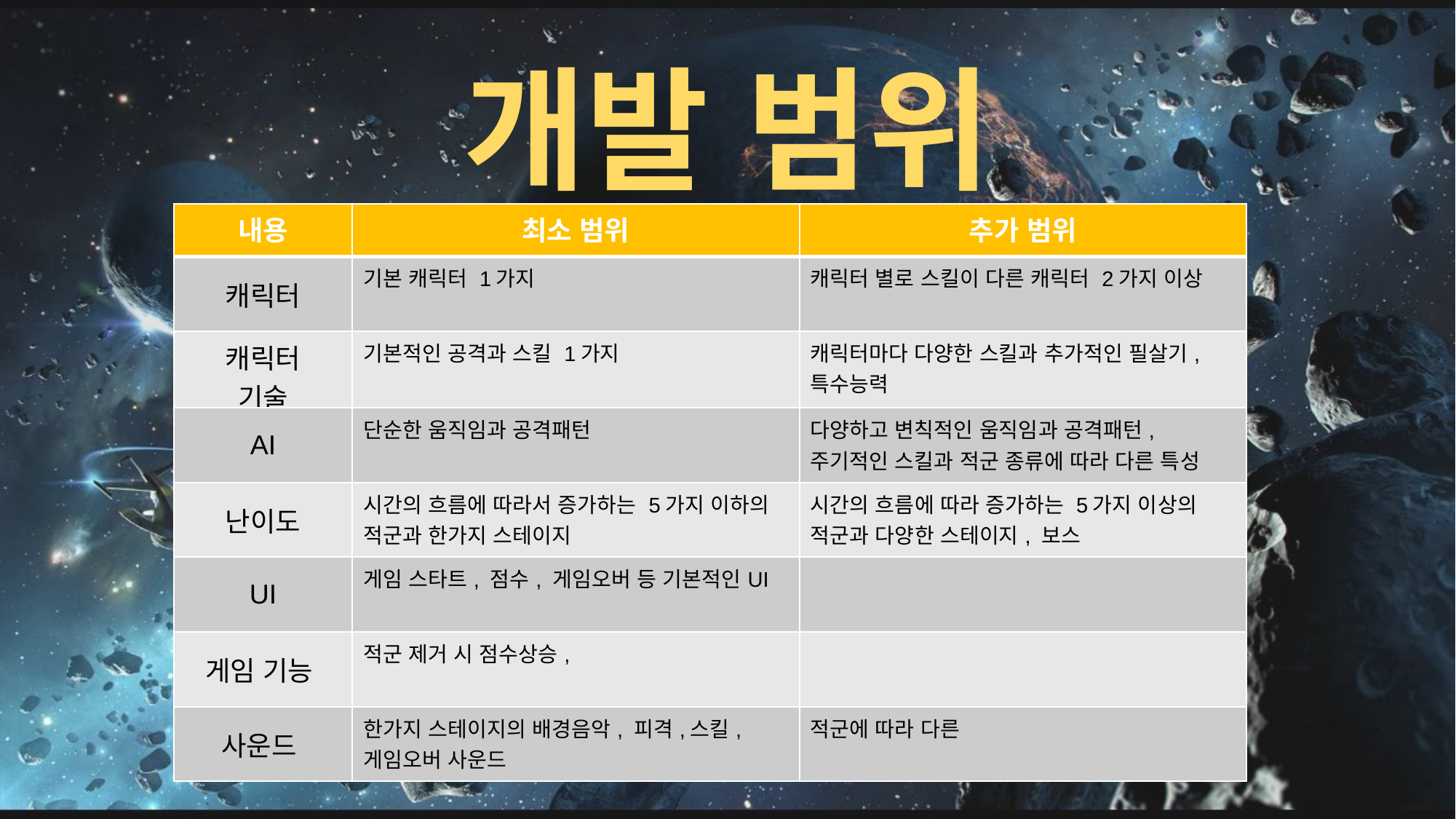

개발 범위
| 내용 | 최소 범위 | 추가 범위 |
| --- | --- | --- |
| 캐릭터 | 기본 캐릭터 1가지 | 캐릭터 별로 스킬이 다른 캐릭터 2가지 이상 |
| 캐릭터 기술 | 기본적인 공격과 스킬 1가지 | 캐릭터마다 다양한 스킬과 추가적인 필살기, 특수능력 |
| AI | 단순한 움직임과 공격패턴 | 다양하고 변칙적인 움직임과 공격패턴, 주기적인 스킬과 적군 종류에 따라 다른 특성 |
| 난이도 | 시간의 흐름에 따라서 증가하는 5가지 이하의 적군과 한가지 스테이지 | 시간의 흐름에 따라 증가하는 5가지 이상의 적군과 다양한 스테이지, 보스 |
| UI | 게임 스타트, 점수, 게임오버 등 기본적인UI |  |
| 게임 기능 | 적군 제거 시 점수상승, |  |
| 사운드 | 한가지 스테이지의 배경음악, 피격,스킬,게임오버 사운드 | 적군에 따라 다른 |